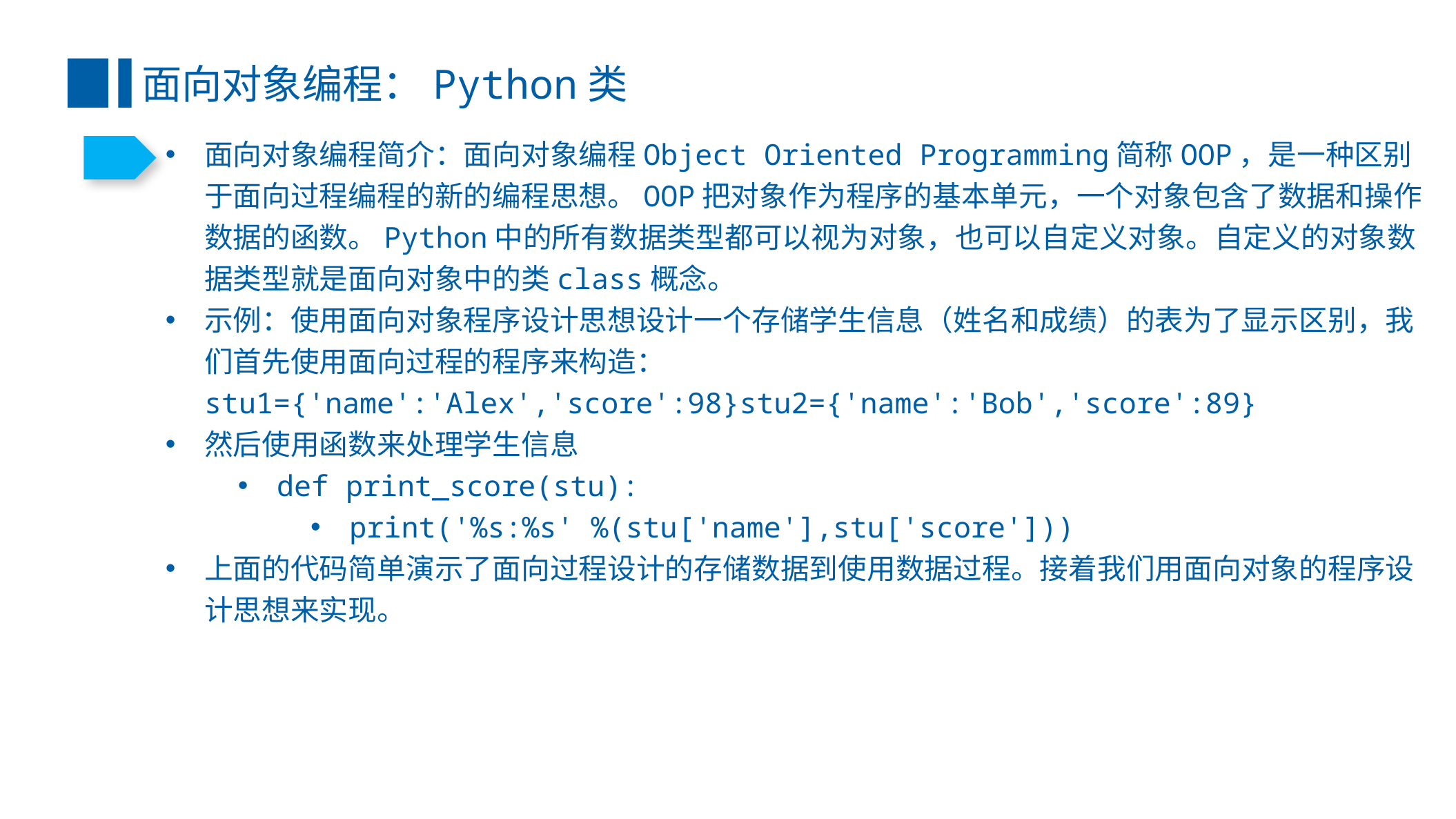

面向对象编程：Python类

面向对象编程简介：面向对象编程Object Oriented Programming简称OOP，是一种区别于面向过程编程的新的编程思想。OOP把对象作为程序的基本单元，一个对象包含了数据和操作数据的函数。Python中的所有数据类型都可以视为对象，也可以自定义对象。自定义的对象数据类型就是面向对象中的类class概念。
示例：使用面向对象程序设计思想设计一个存储学生信息（姓名和成绩）的表为了显示区别，我们首先使用面向过程的程序来构造：stu1={'name':'Alex','score':98}stu2={'name':'Bob','score':89}
然后使用函数来处理学生信息
def print_score(stu):
print('%s:%s' %(stu['name'],stu['score']))
上面的代码简单演示了面向过程设计的存储数据到使用数据过程。接着我们用面向对象的程序设计思想来实现。